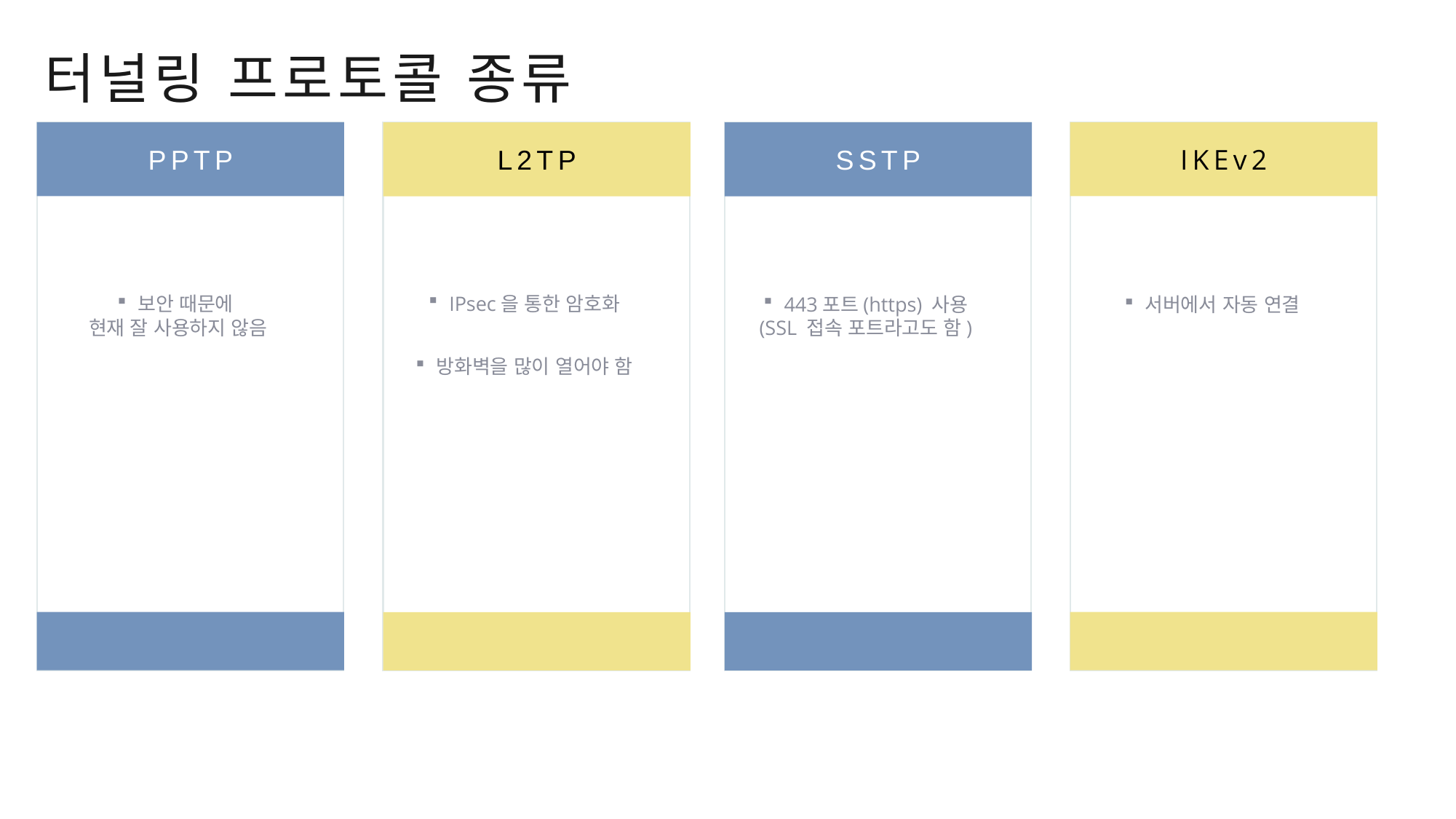

터널링 프로토콜 종류

IKEv2
서버에서 자동 연결

PPTP
보안 때문에
현재 잘 사용하지 않음

SSTP
443포트(https) 사용
(SSL 접속 포트라고도 함)

L2TP
방화벽을 많이 열어야 함

IPsec을 통한 암호화